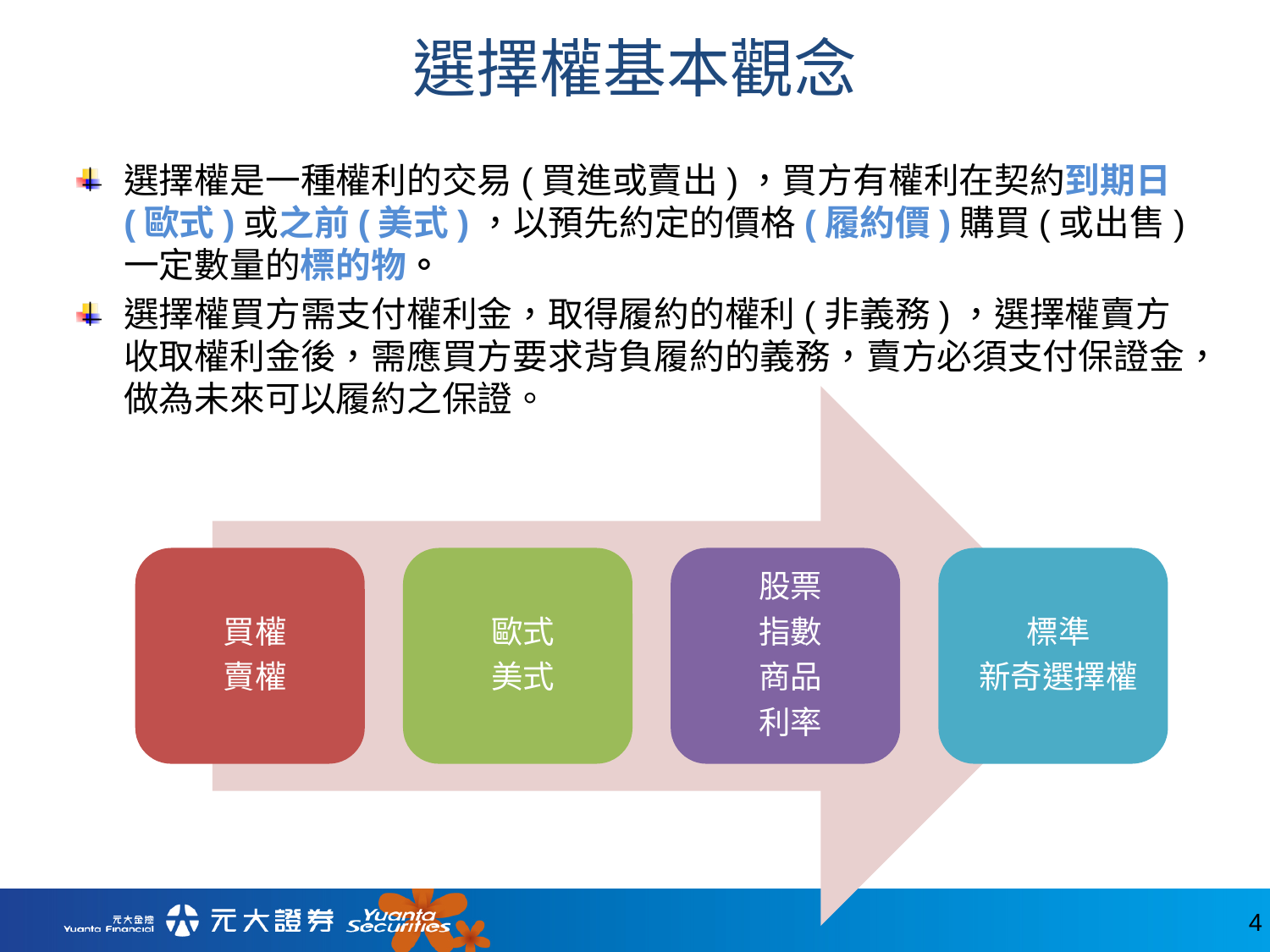

# 選擇權基本觀念
選擇權是一種權利的交易(買進或賣出)，買方有權利在契約到期日(歐式)或之前(美式)，以預先約定的價格(履約價)購買(或出售)一定數量的標的物。
選擇權買方需支付權利金，取得履約的權利(非義務)，選擇權賣方收取權利金後，需應買方要求背負履約的義務，賣方必須支付保證金，做為未來可以履約之保證。

買權
賣權
歐式
美式
股票
指數
商品
利率
標準
新奇選擇權
4